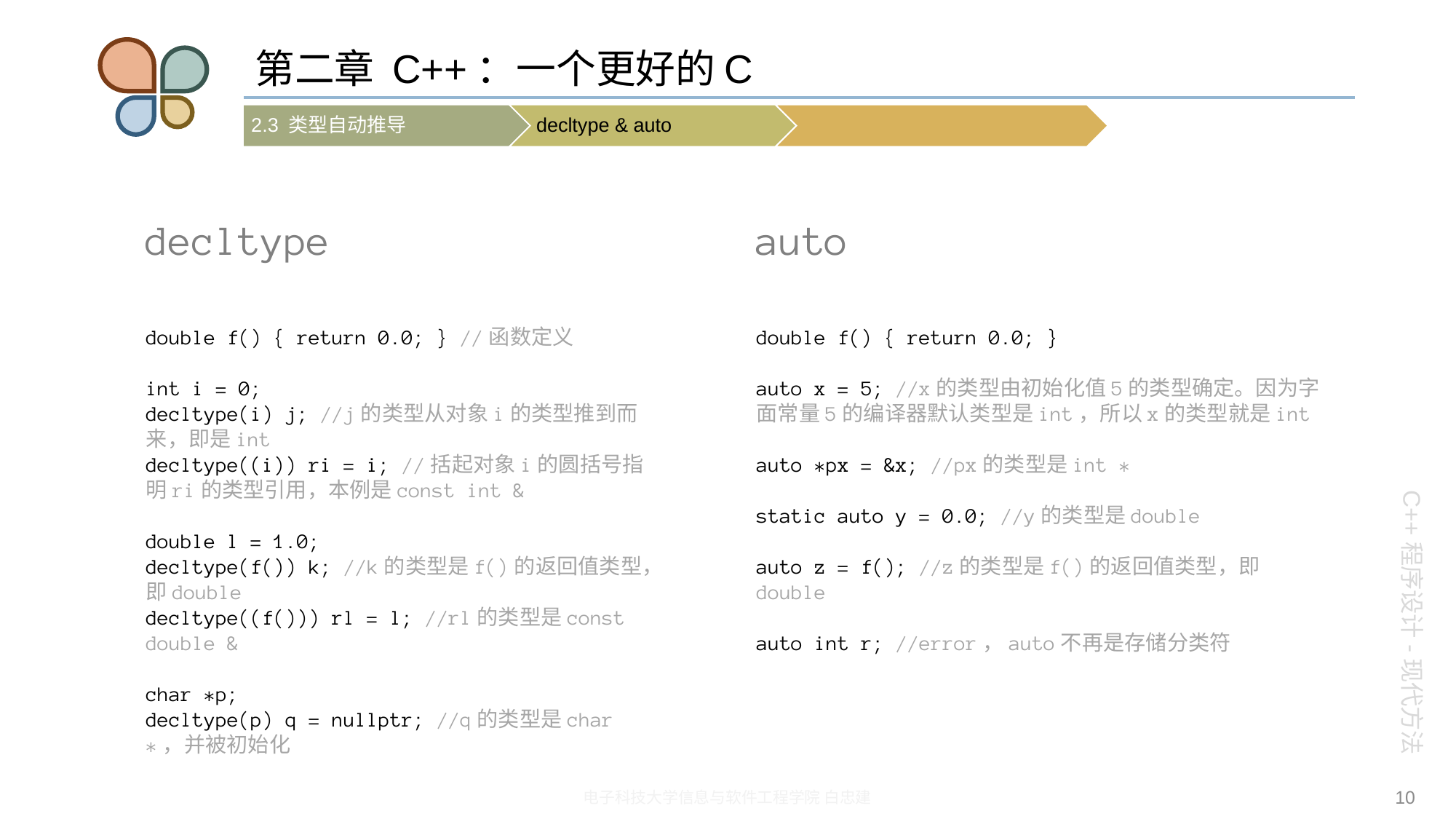

# 第二章 C++：一个更好的C
2.3 类型自动推导
decltype & auto

decltype
auto
double f() { return 0.0; } //函数定义

int i = 0;
decltype(i) j; //j的类型从对象i的类型推到而来，即是int
decltype((i)) ri = i; //括起对象i的圆括号指明ri的类型引用，本例是const int &

double l = 1.0;
decltype(f()) k; //k的类型是f()的返回值类型，即double
decltype((f())) rl = l; //rl的类型是const double &

char *p;
decltype(p) q = nullptr; //q的类型是char *，并被初始化
double f() { return 0.0; }

auto x = 5; //x的类型由初始化值5的类型确定。因为字面常量5的编译器默认类型是int，所以x的类型就是int

auto *px = &x; //px的类型是int *

static auto y = 0.0; //y的类型是double

auto z = f(); //z的类型是f()的返回值类型，即double

auto int r; //error，auto不再是存储分类符
10